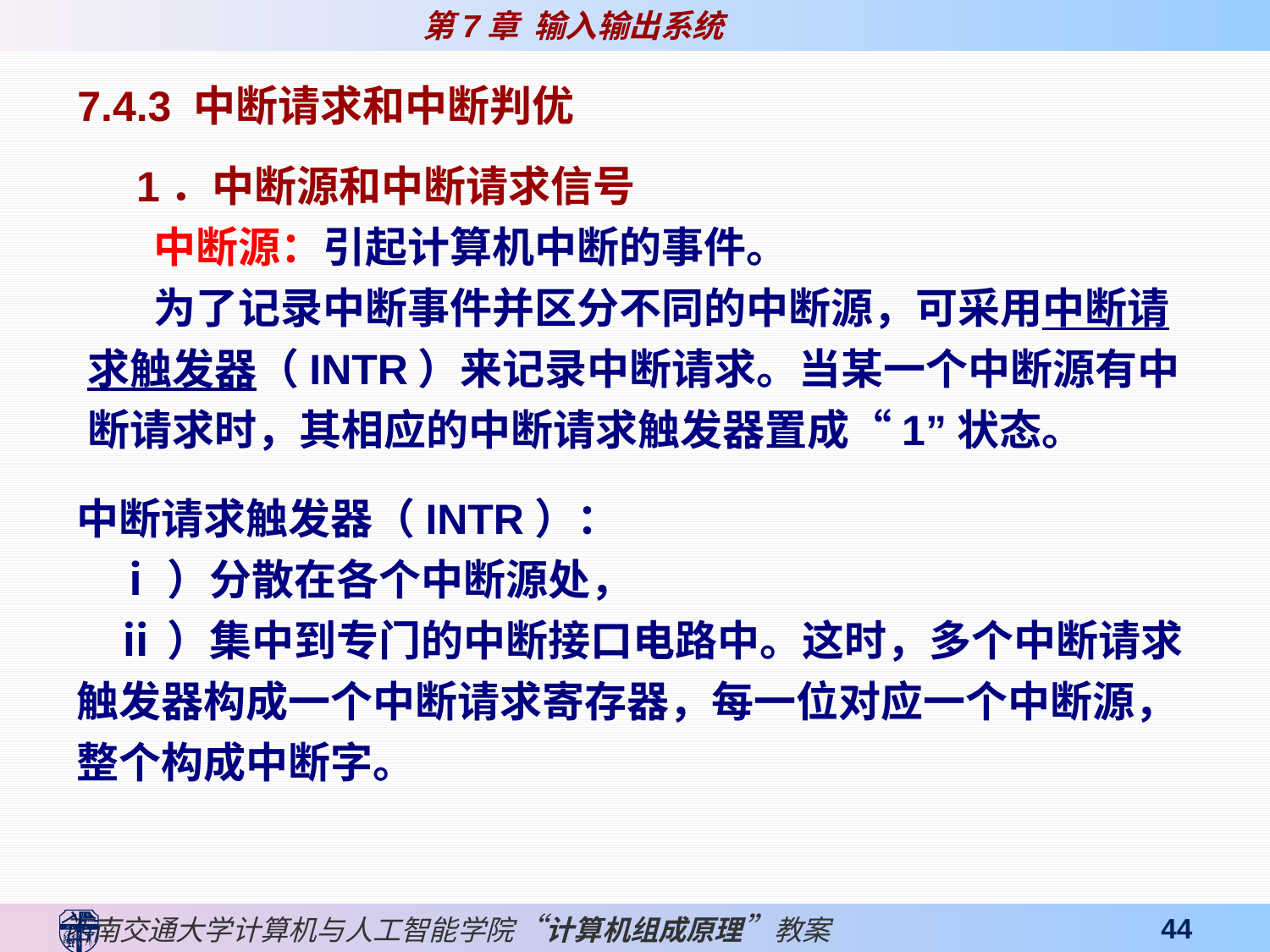

7.4.3 中断请求和中断判优
 1．中断源和中断请求信号
  中断源：引起计算机中断的事件。
  为了记录中断事件并区分不同的中断源，可采用中断请求触发器（INTR）来记录中断请求。当某一个中断源有中断请求时，其相应的中断请求触发器置成“1”状态。
中断请求触发器（INTR）：
    ⅰ）分散在各个中断源处，
    ⅱ）集中到专门的中断接口电路中。这时，多个中断请求触发器构成一个中断请求寄存器，每一位对应一个中断源，整个构成中断字。